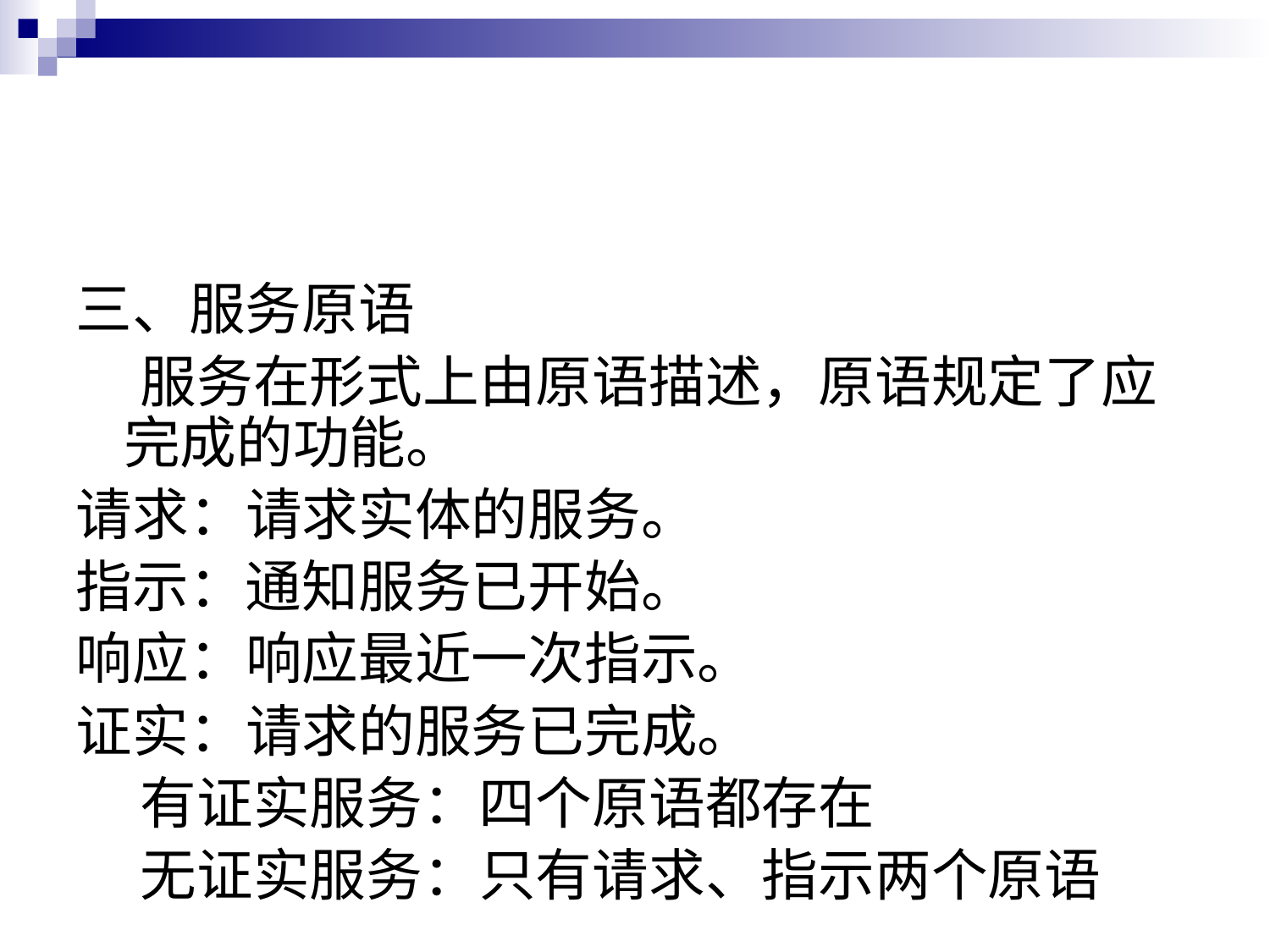

#
三、服务原语
    服务在形式上由原语描述，原语规定了应完成的功能。
请求：请求实体的服务。
指示：通知服务已开始。
响应：响应最近一次指示。
证实：请求的服务已完成。
    有证实服务：四个原语都存在
    无证实服务：只有请求、指示两个原语